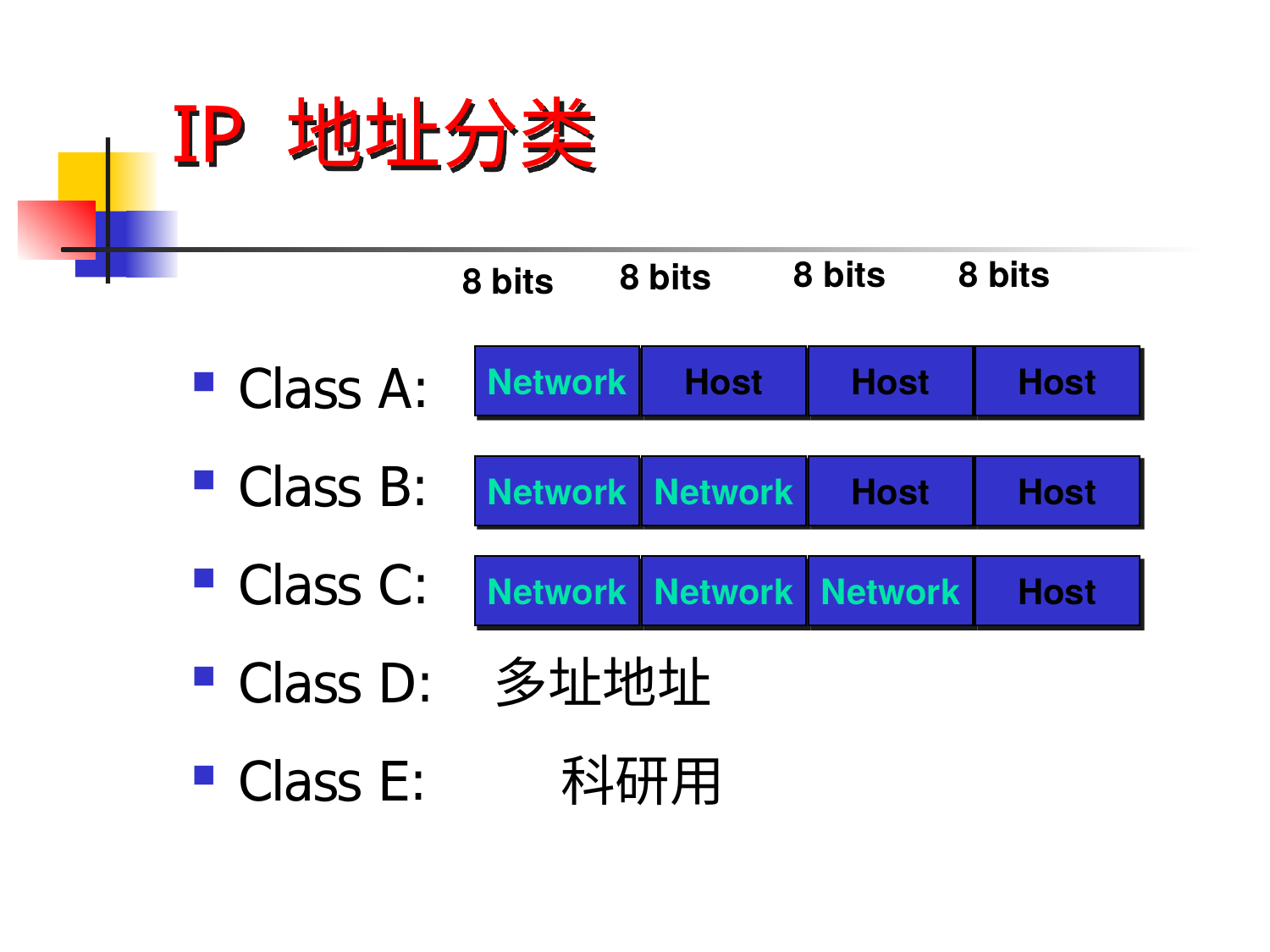

# IP 地址分类
8 bits
8 bits
8 bits
8 bits
Network
Host
Host
Host
Class A:
Class B:
Class C:
Class D:  	多址地址
Class E:       科研用
Network
Network
Host
Host
Network
Network
Network
Host